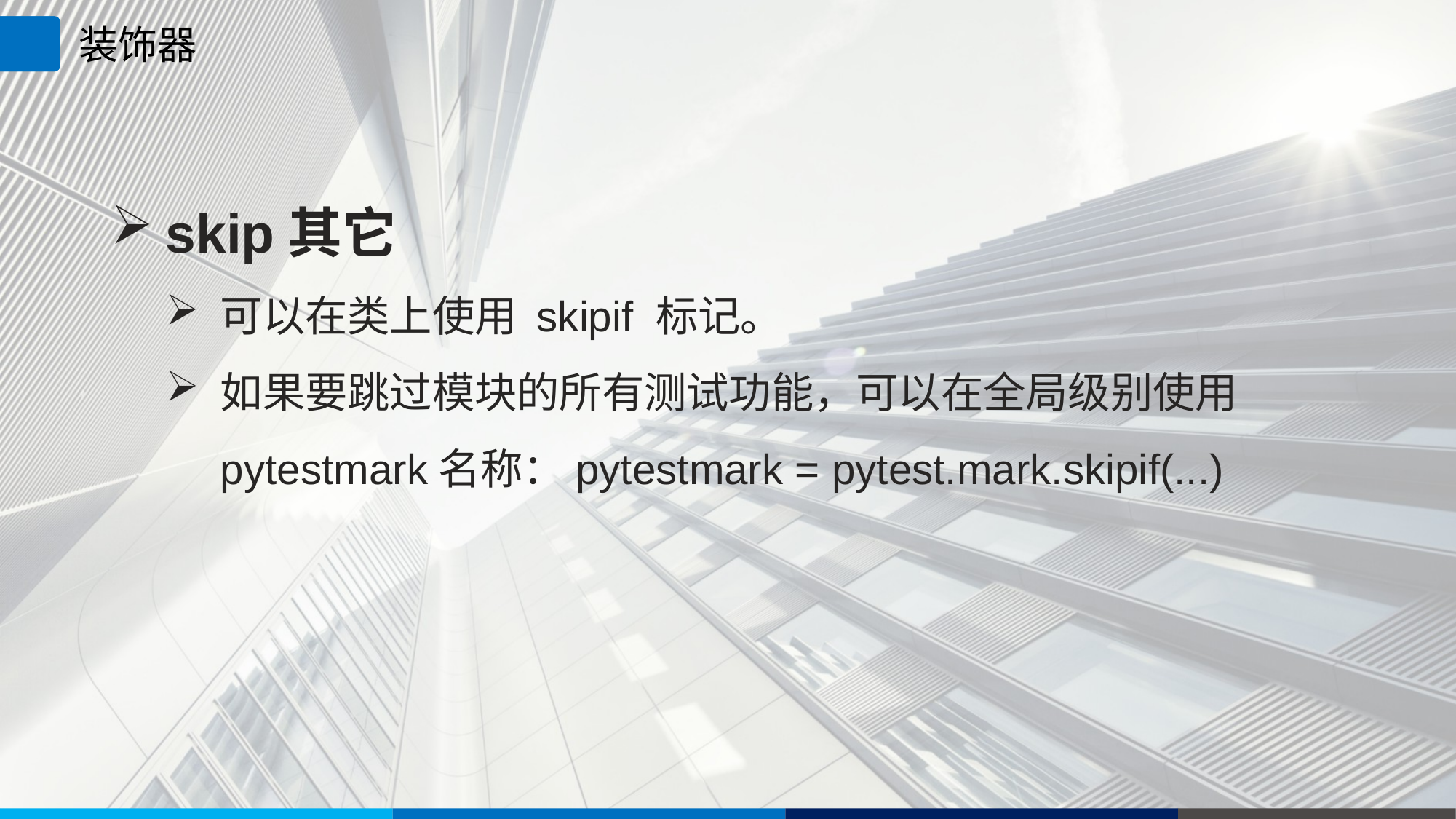

装饰器

skip其它
可以在类上使用 skipif 标记。
如果要跳过模块的所有测试功能，可以在全局级别使用pytestmark名称：pytestmark = pytest.mark.skipif(...)